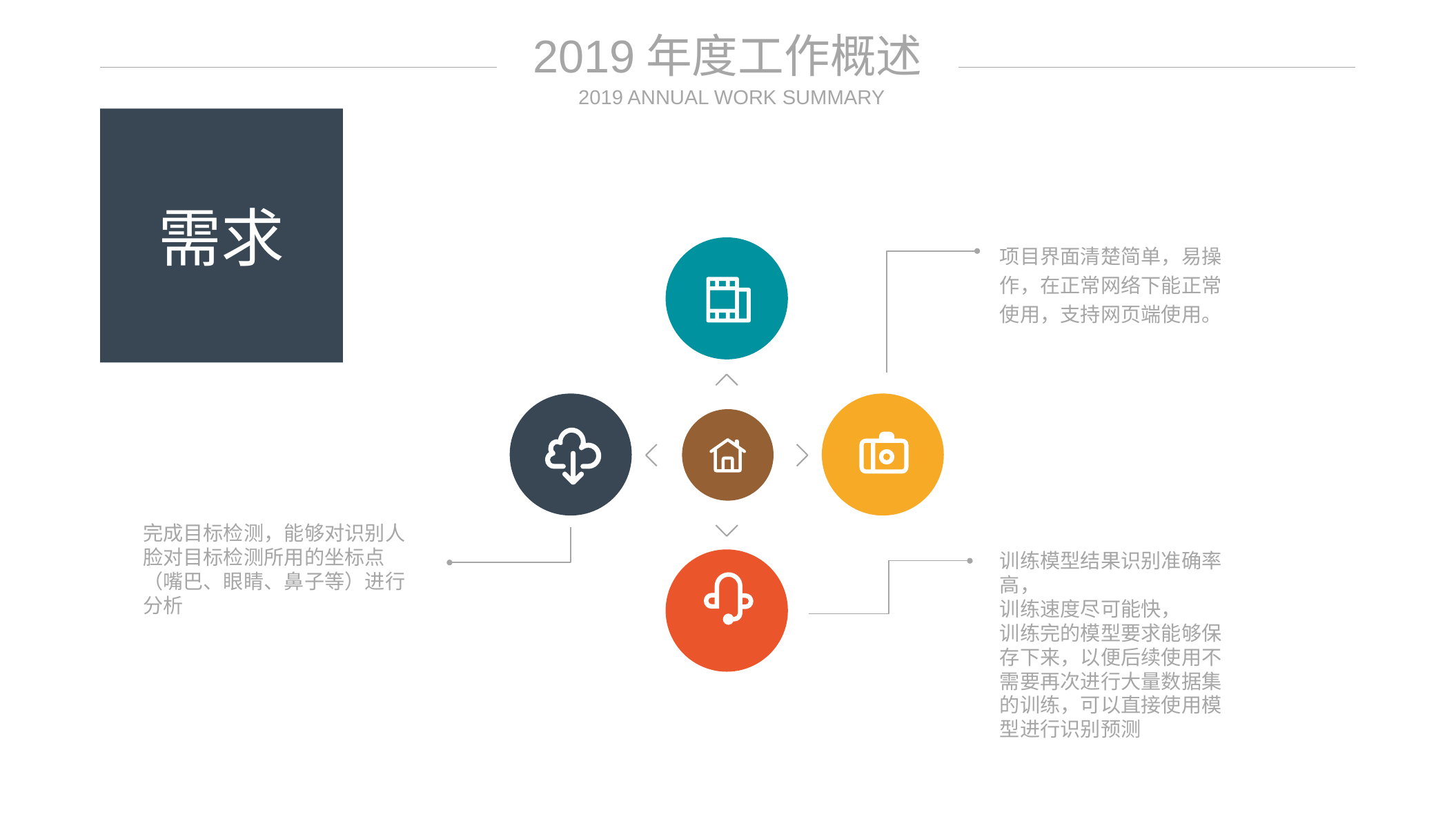

2019年度工作概述
2019 ANNUAL WORK SUMMARY
需求

项目界面清楚简单，易操作，在正常网络下能正常使用，支持网页端使用。

完成目标检测，能够对识别人脸对目标检测所用的坐标点（嘴巴、眼睛、鼻子等）进行分析

训练模型结果识别准确率高，
训练速度尽可能快，
训练完的模型要求能够保存下来，以便后续使用不需要再次进行大量数据集的训练，可以直接使用模型进行识别预测